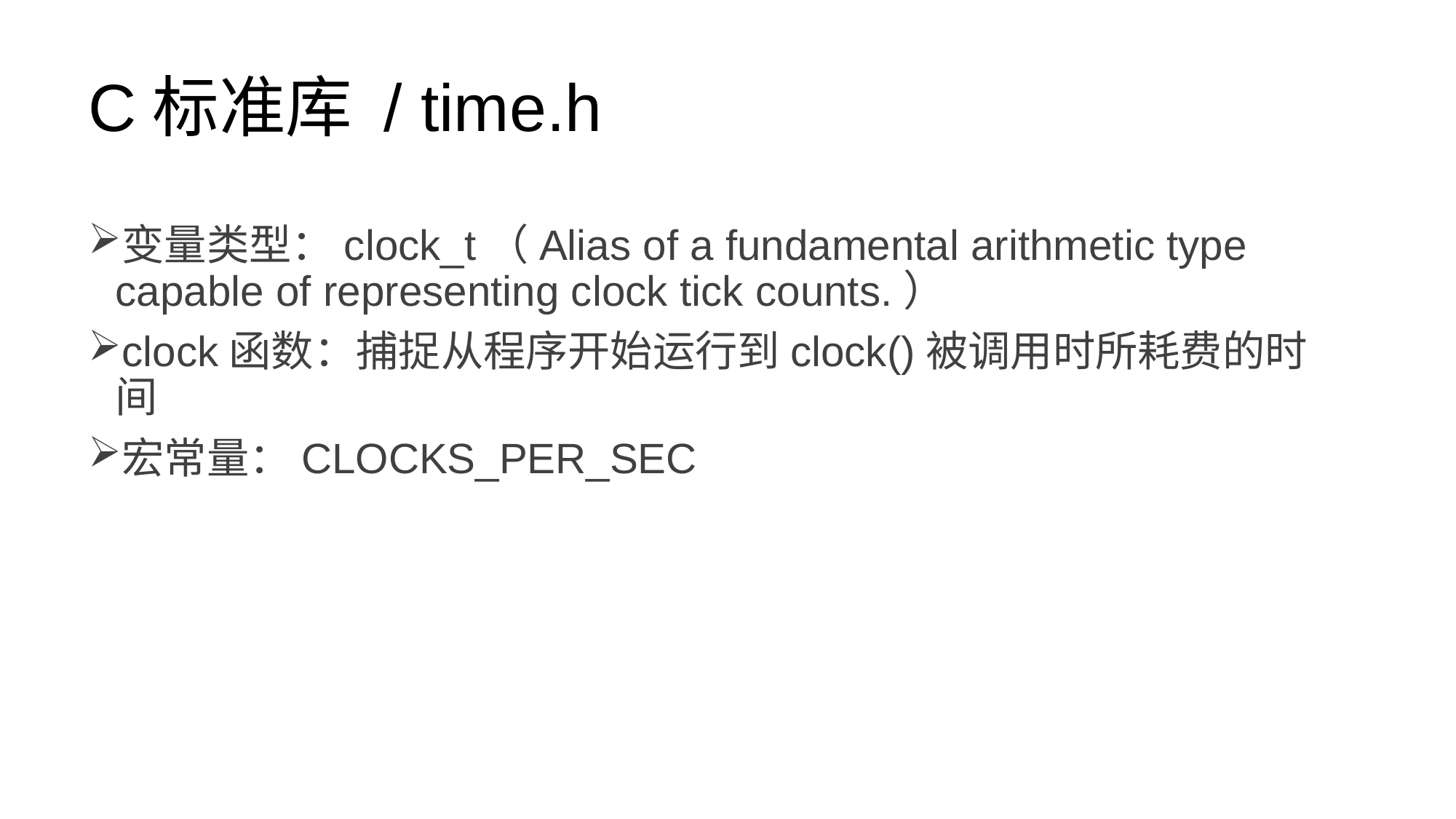

# C标准库 / time.h
变量类型：clock_t（Alias of a fundamental arithmetic type capable of representing clock tick counts.）
clock函数：捕捉从程序开始运行到clock()被调用时所耗费的时间
宏常量：CLOCKS_PER_SEC